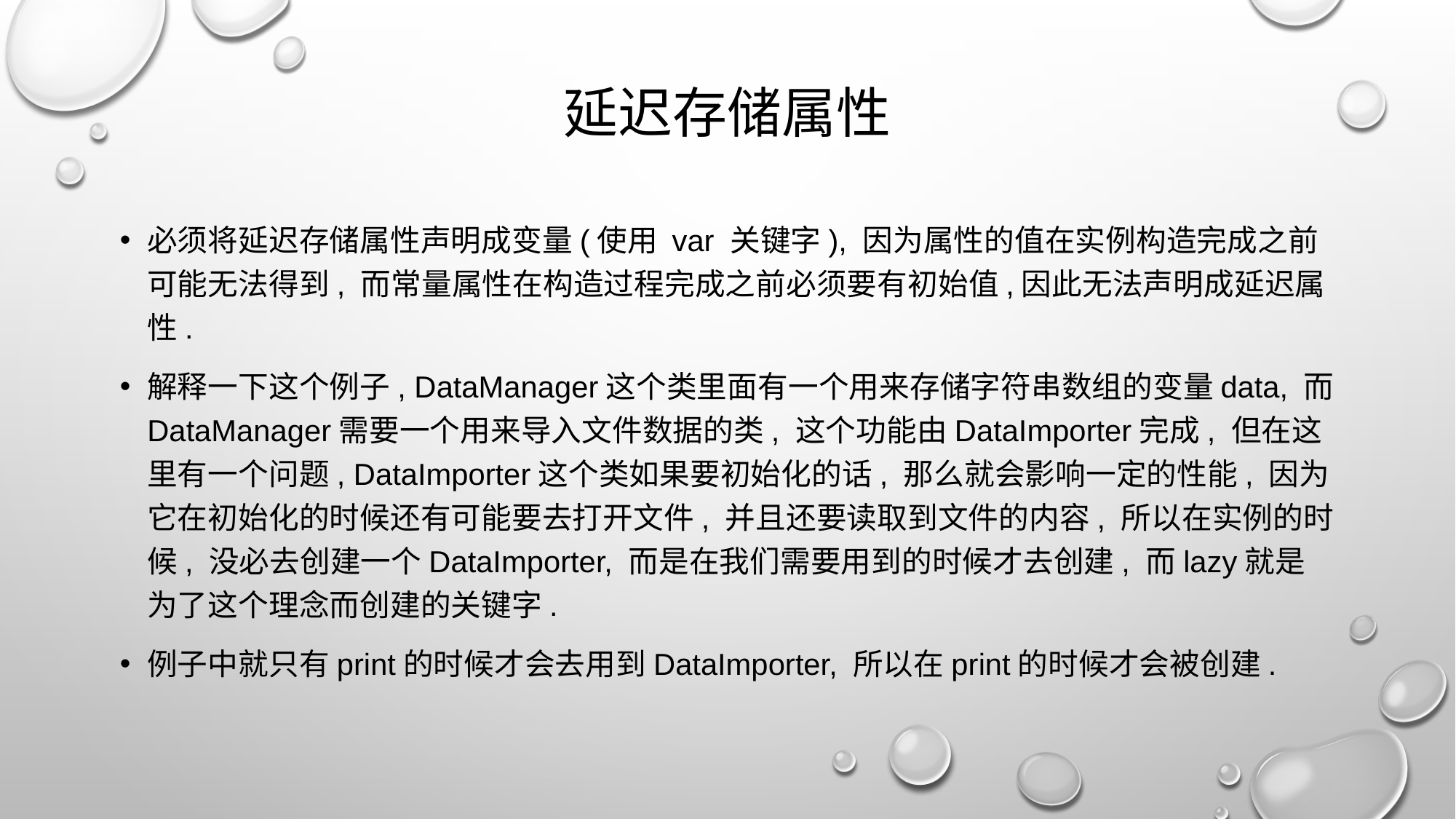

# 延迟存储属性
必须将延迟存储属性声明成变量(使用 var 关键字), 因为属性的值在实例构造完成之前可能无法得到, 而常量属性在构造过程完成之前必须要有初始值,因此无法声明成延迟属性.
解释一下这个例子, DataManager这个类里面有一个用来存储字符串数组的变量data, 而DataManager需要一个用来导入文件数据的类, 这个功能由DataImporter完成, 但在这里有一个问题, DataImporter这个类如果要初始化的话, 那么就会影响一定的性能, 因为它在初始化的时候还有可能要去打开文件, 并且还要读取到文件的内容, 所以在实例的时候, 没必去创建一个DataImporter, 而是在我们需要用到的时候才去创建, 而lazy就是为了这个理念而创建的关键字.
例子中就只有print的时候才会去用到DataImporter, 所以在print的时候才会被创建.